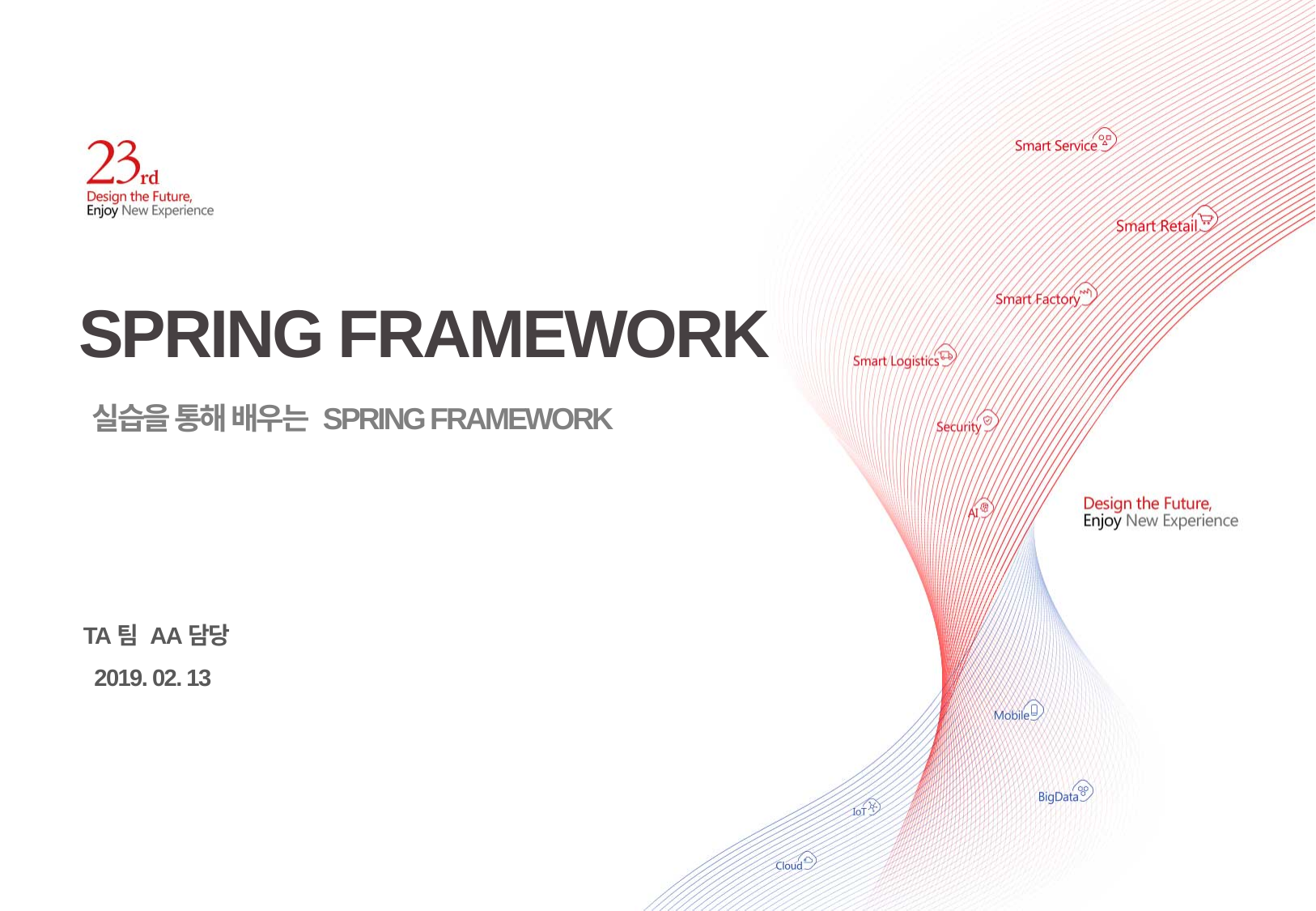

SPRING FRAMEWORK
실습을 통해 배우는 SPRING FRAMEWORK
TA팀 AA담당
2019. 02. 13